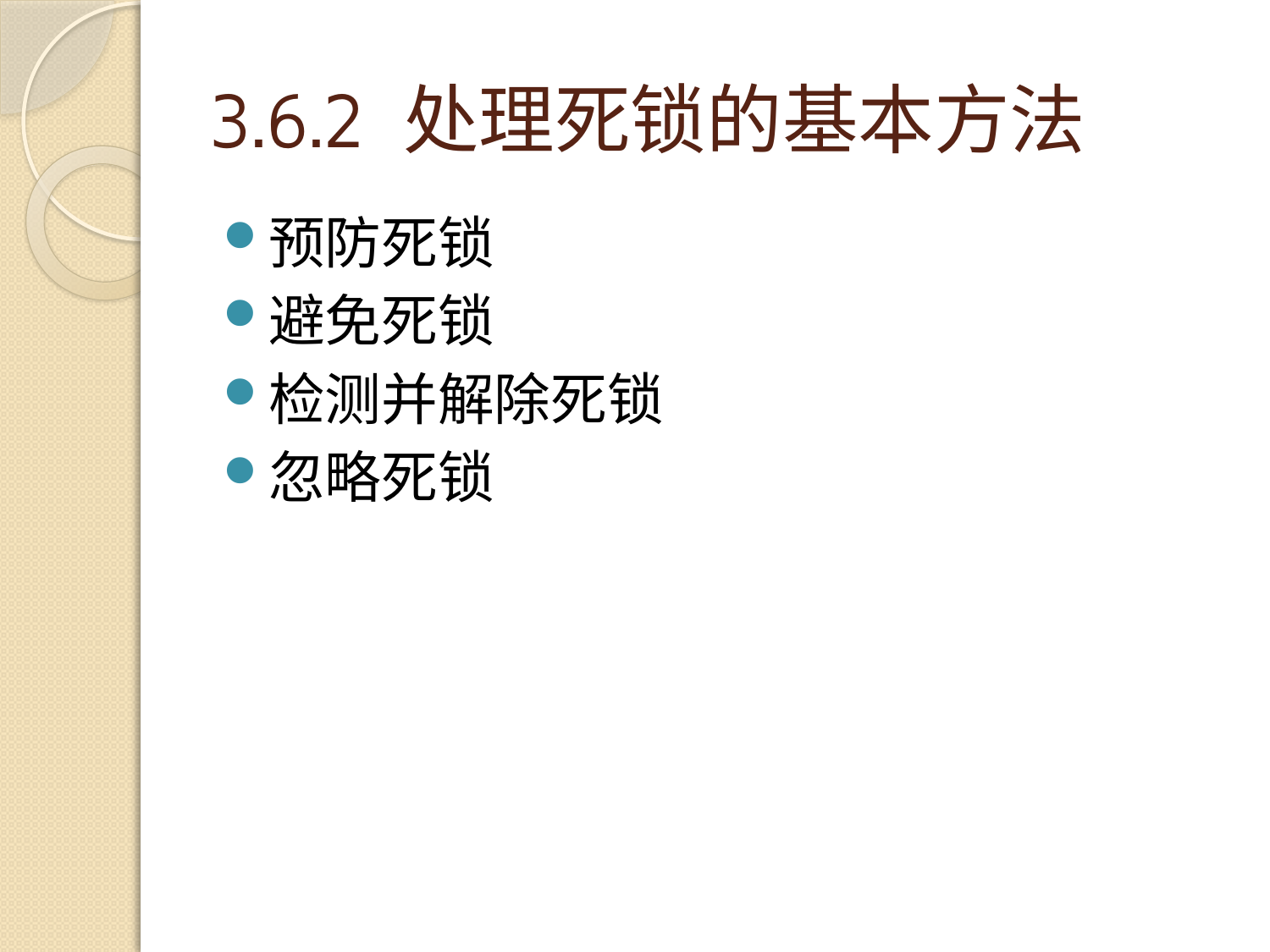

# 3.6.2 处理死锁的基本方法
预防死锁
避免死锁
检测并解除死锁
忽略死锁